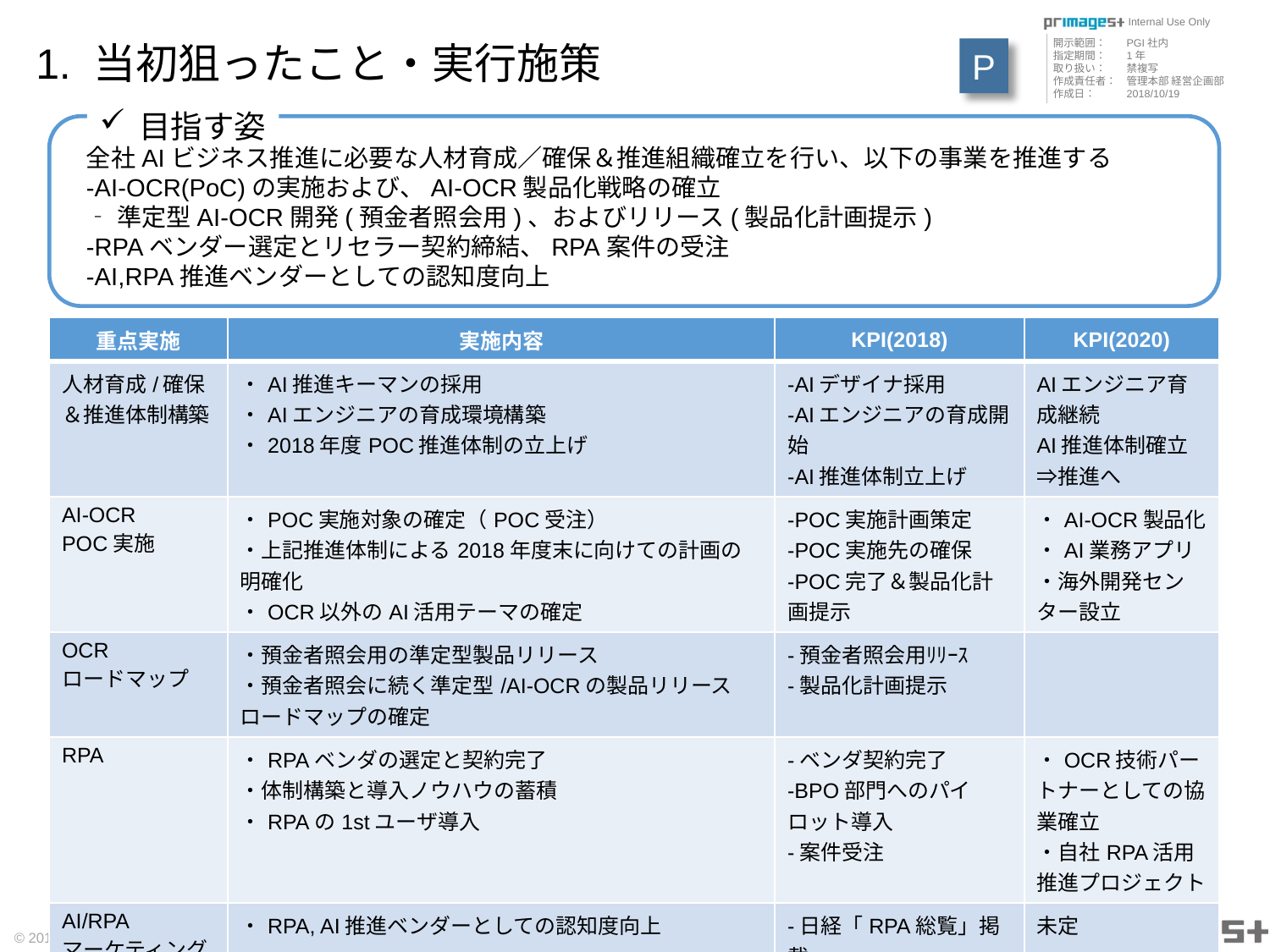

# 1. 当初狙ったこと・実行施策
P
目指す姿

全社AIビジネス推進に必要な人材育成／確保＆推進組織確立を行い、以下の事業を推進する
‐AI-OCR(PoC)の実施および、AI-OCR製品化戦略の確立
‐準定型AI-OCR開発(預金者照会用)、およびリリース(製品化計画提示)
‐RPAベンダー選定とリセラー契約締結、RPA案件の受注
‐AI,RPA推進ベンダーとしての認知度向上
| 重点実施 | 実施内容 | KPI(2018) | KPI(2020) |
| --- | --- | --- | --- |
| 人材育成/確保 ＆推進体制構築 | ・AI推進キーマンの採用 ・AIエンジニアの育成環境構築 ・2018年度POC推進体制の立上げ | ‐AIデザイナ採用 ‐AIエンジニアの育成開始 ‐AI推進体制立上げ | AIエンジニア育成継続 AI推進体制確立⇒推進へ |
| AI-OCR POC実施 | ・POC実施対象の確定（POC受注） ・上記推進体制による2018年度末に向けての計画の明確化 ・OCR以外のAI活用テーマの確定 | ‐POC実施計画策定 ‐POC実施先の確保 ‐POC完了＆製品化計画提示 | ・AI-OCR製品化 ・AI業務アプリ ・海外開発センター設立 |
| OCR ロードマップ | ・預金者照会用の準定型製品リリース ・預金者照会に続く準定型/AI-OCRの製品リリースロードマップの確定 | -預金者照会用ﾘﾘｰｽ -製品化計画提示 |  |
| RPA | ・RPAベンダの選定と契約完了 ・体制構築と導入ノウハウの蓄積 ・RPAの1stユーザ導入 | -ベンダ契約完了 -BPO部門へのパイロット導入 -案件受注 | ・OCR技術パートナーとしての協業確立 ・自社RPA活用推進プロジェクト |
| AI/RPA マーケティング | ・RPA, AI推進ベンダーとしての認知度向上 | -日経「RPA総覧」掲載 -当社HPリニューアル | 未定 |
© 2018 Primagest, Inc. All rights reserved
2